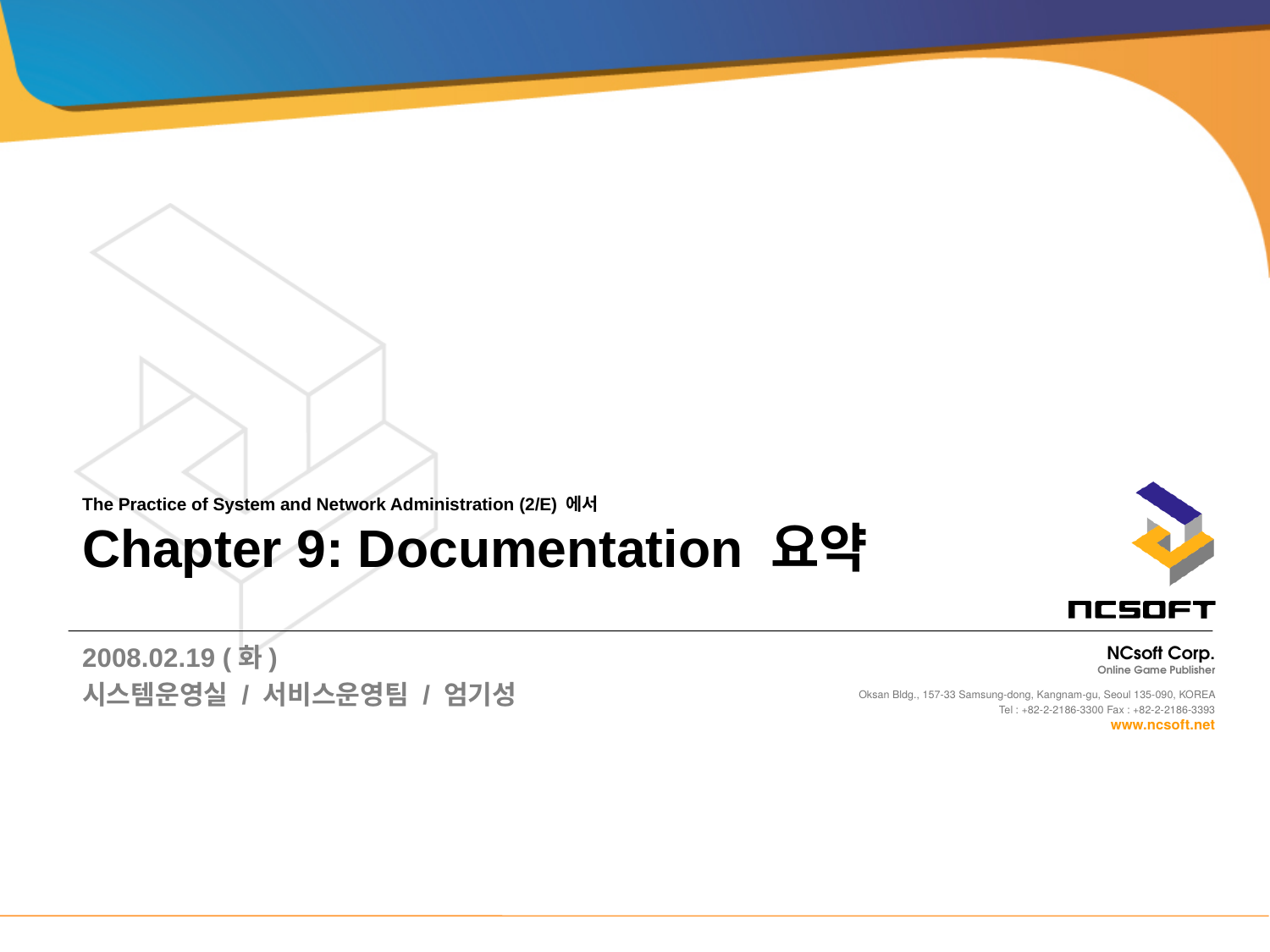

# The Practice of System and Network Administration (2/E) 에서 Chapter 9: Documentation 요약
2008.02.19 (화)
시스템운영실 / 서비스운영팀 / 엄기성